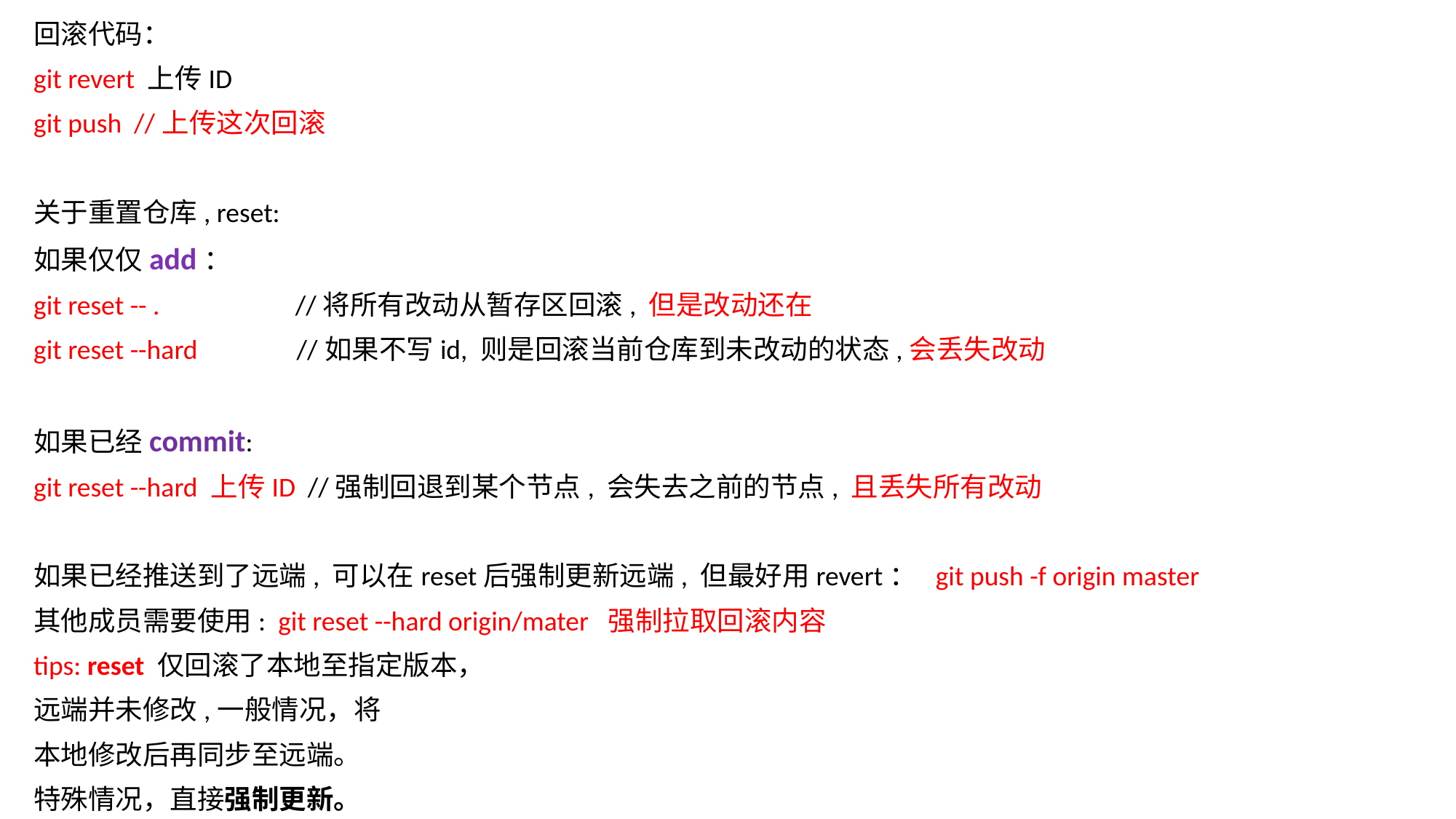

回滚代码：
git revert 上传ID
git push  //上传这次回滚

关于重置仓库, reset:
如果仅仅add：
git reset -- . 	       //将所有改动从暂存区回滚, 但是改动还在
git reset --hard                //如果不写id, 则是回滚当前仓库到未改动的状态,会丢失改动

如果已经commit:
git reset --hard 上传ID  //强制回退到某个节点, 会失去之前的节点, 且丢失所有改动

如果已经推送到了远端, 可以在reset后强制更新远端, 但最好用revert：  git push -f origin master
其他成员需要使用:  git reset --hard origin/mater  强制拉取回滚内容
tips: reset 仅回滚了本地至指定版本，
远端并未修改,一般情况，将
本地修改后再同步至远端。
特殊情况，直接强制更新。